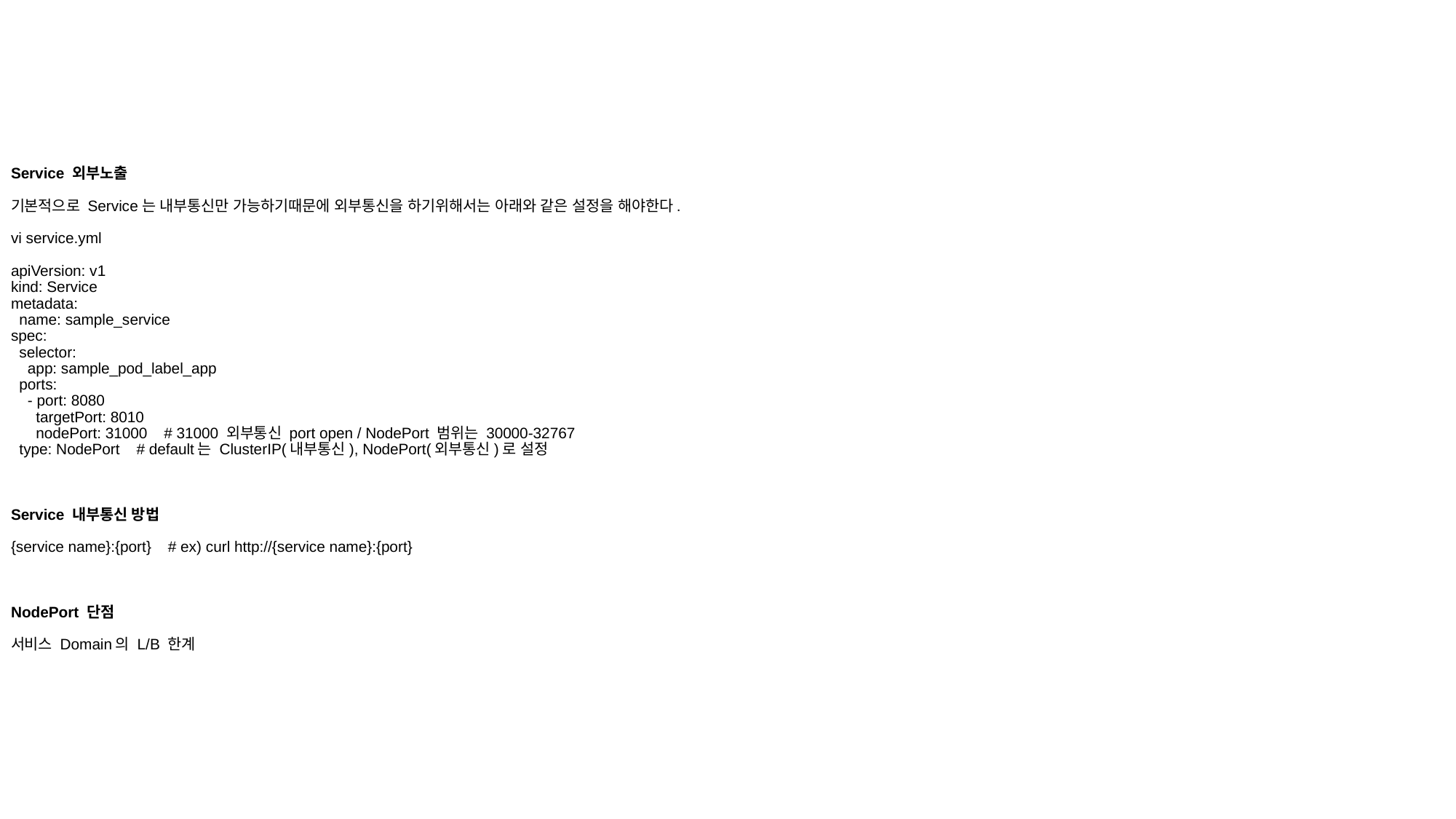

# Service 외부노출 기본적으로 Service는 내부통신만 가능하기때문에 외부통신을 하기위해서는 아래와 같은 설정을 해야한다. vi service.yml apiVersion: v1 kind: Service metadata: name: sample_service spec: selector: app: sample_pod_label_app ports: - port: 8080 targetPort: 8010 nodePort: 31000    # 31000 외부통신 port open / NodePort 범위는 30000-32767 type: NodePort    # default는 ClusterIP(내부통신), NodePort(외부통신)로 설정 Service 내부통신 방법 {service name}:{port}    # ex) curl http://{service name}:{port} NodePort 단점 서비스 Domain의 L/B 한계